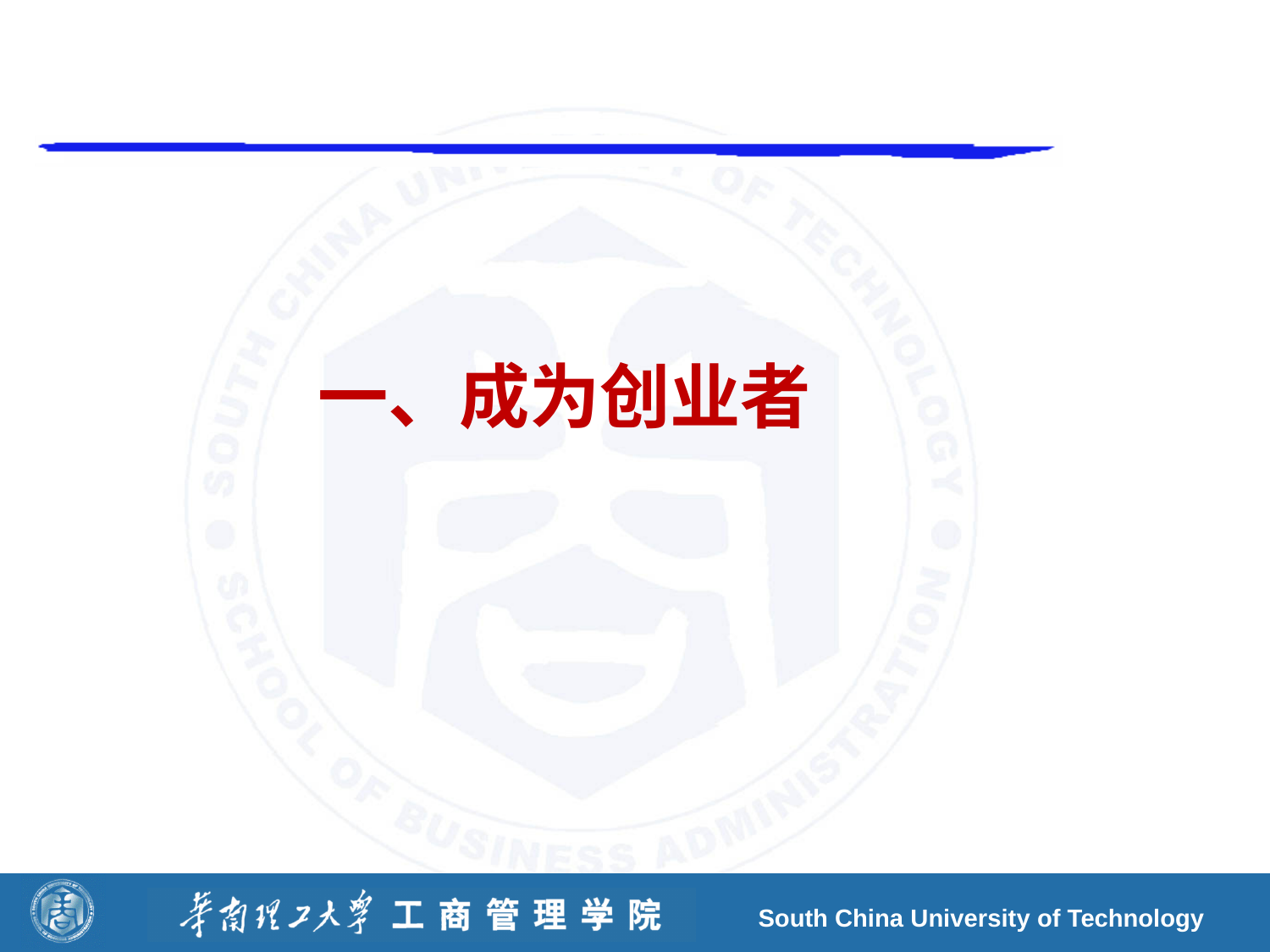

# 一、成为创业者
South China University of Technology